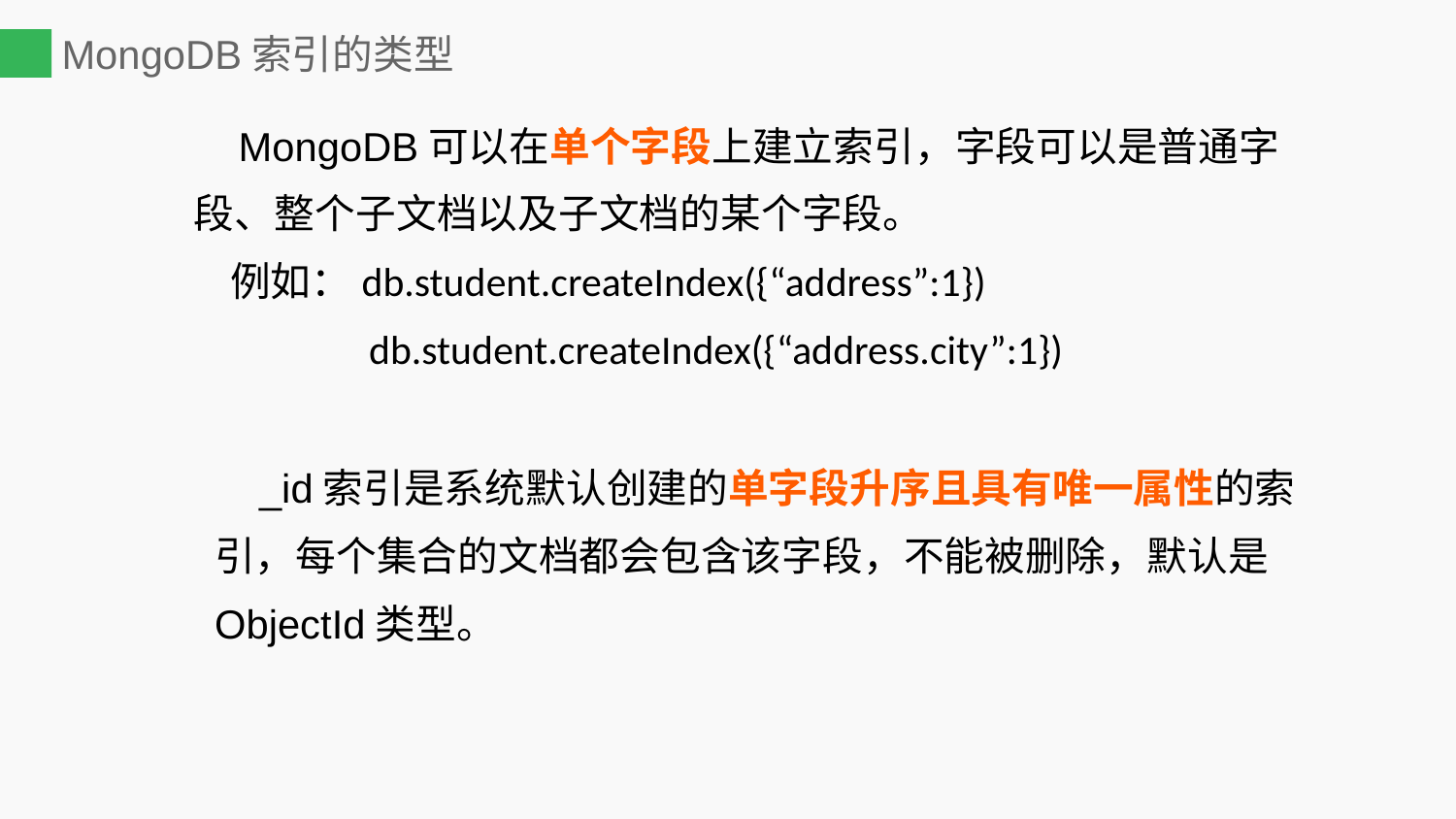

# MongoDB索引的类型
    MongoDB可以在单个字段上建立索引，字段可以是普通字段、整个子文档以及子文档的某个字段。
   例如：db.student.createIndex({“address”:1})
                   db.student.createIndex({“address.city”:1})

    _id索引是系统默认创建的单字段升序且具有唯一属性的索引，每个集合的文档都会包含该字段，不能被删除，默认是ObjectId类型。